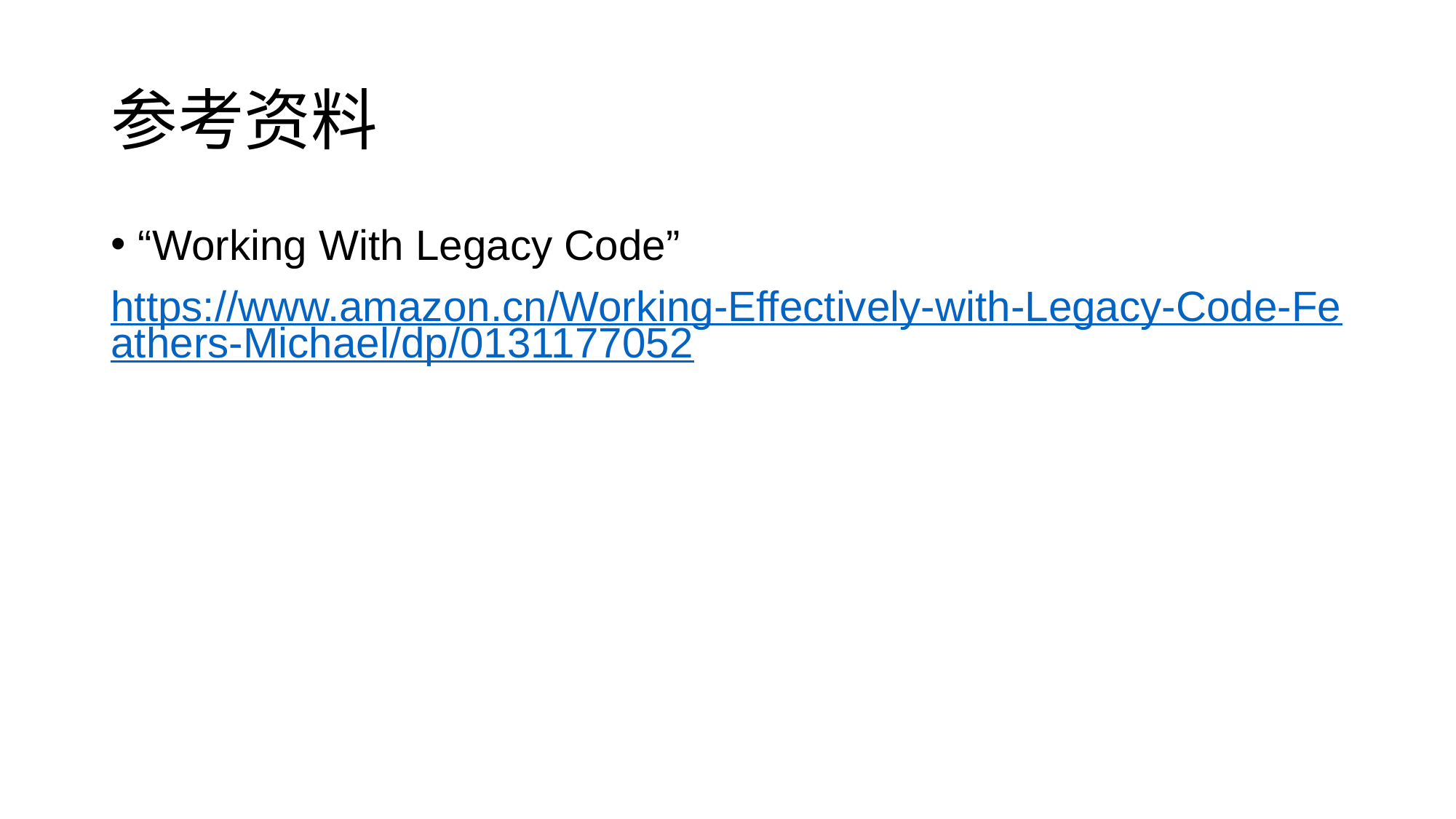

# 参考资料
“Working With Legacy Code”
https://www.amazon.cn/Working-Effectively-with-Legacy-Code-Feathers-Michael/dp/0131177052